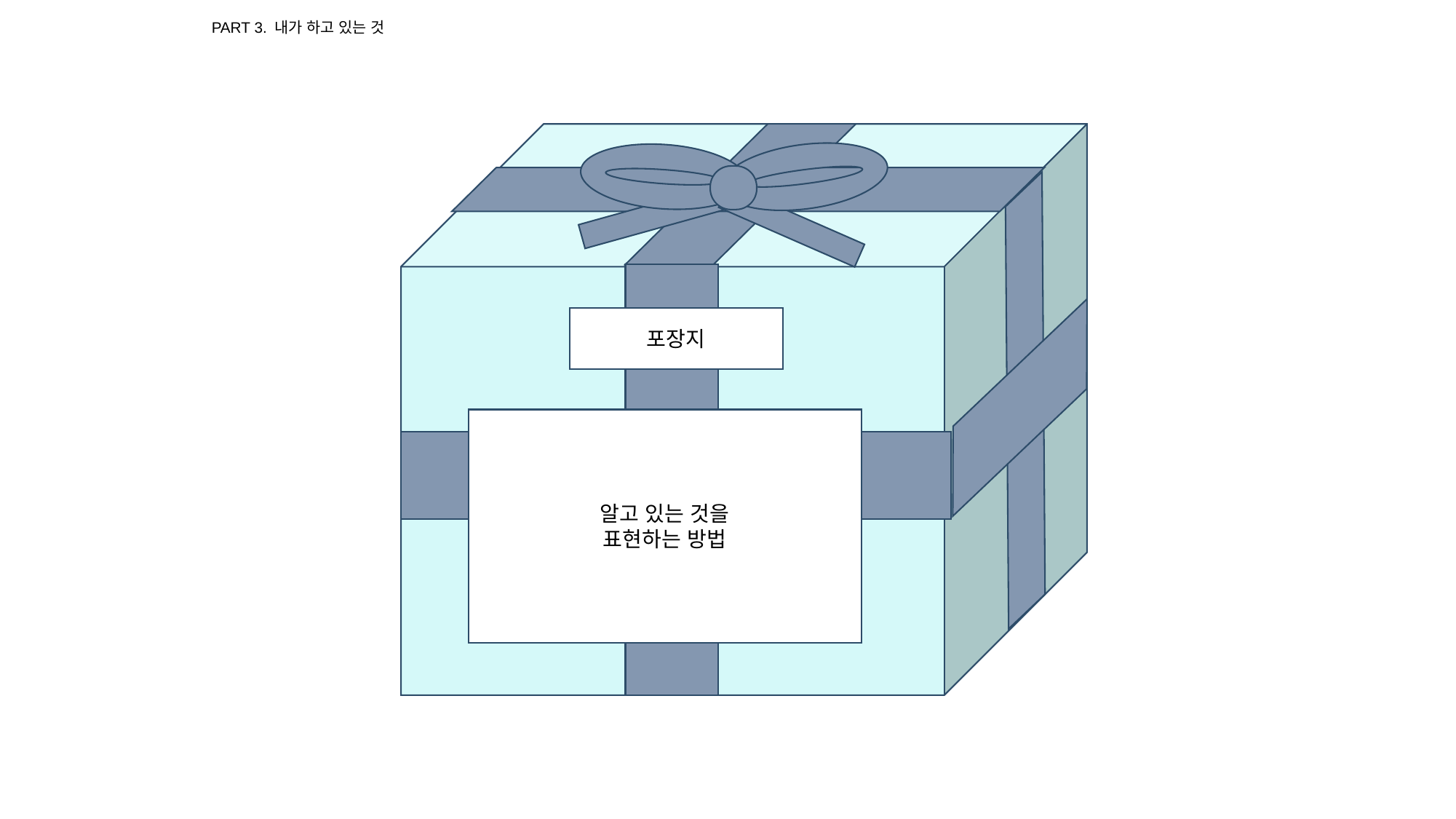

PART 3. 내가 하고 있는 것

포장지
알고 있는 것을
표현하는 방법
<내가 사는 세상>

#[세상이 어떻게 생겼는지]
에 대한 정확한 이해
내용물